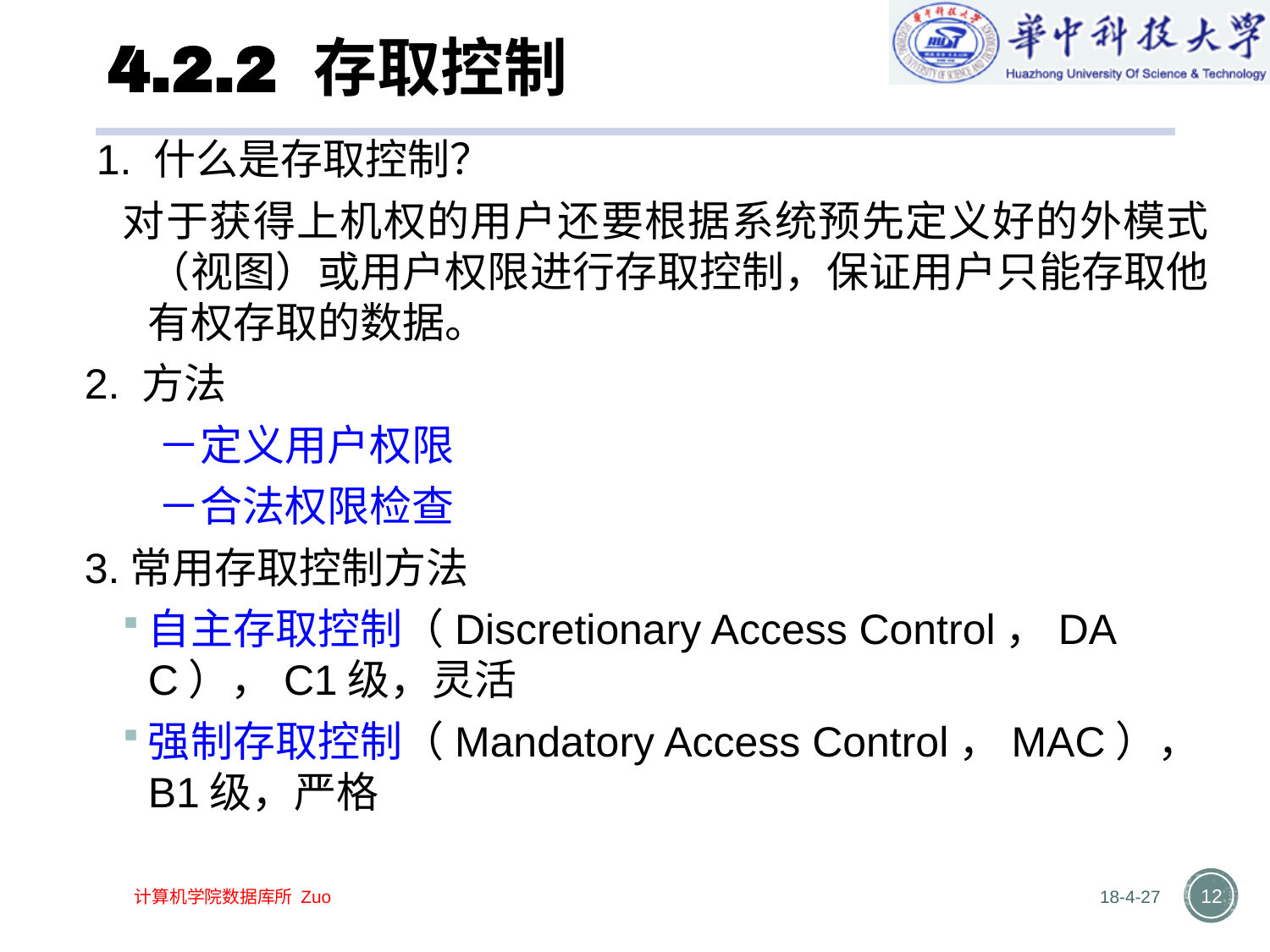

# 4.2.2 存取控制
 1. 什么是存取控制？
对于获得上机权的用户还要根据系统预先定义好的外模式（视图）或用户权限进行存取控制，保证用户只能存取他有权存取的数据。
2. 方法
－定义用户权限
－合法权限检查
3.常用存取控制方法
自主存取控制（Discretionary Access Control，DAC），C1级，灵活
强制存取控制（Mandatory Access Control，MAC），B1级，严格

18-4-27
12